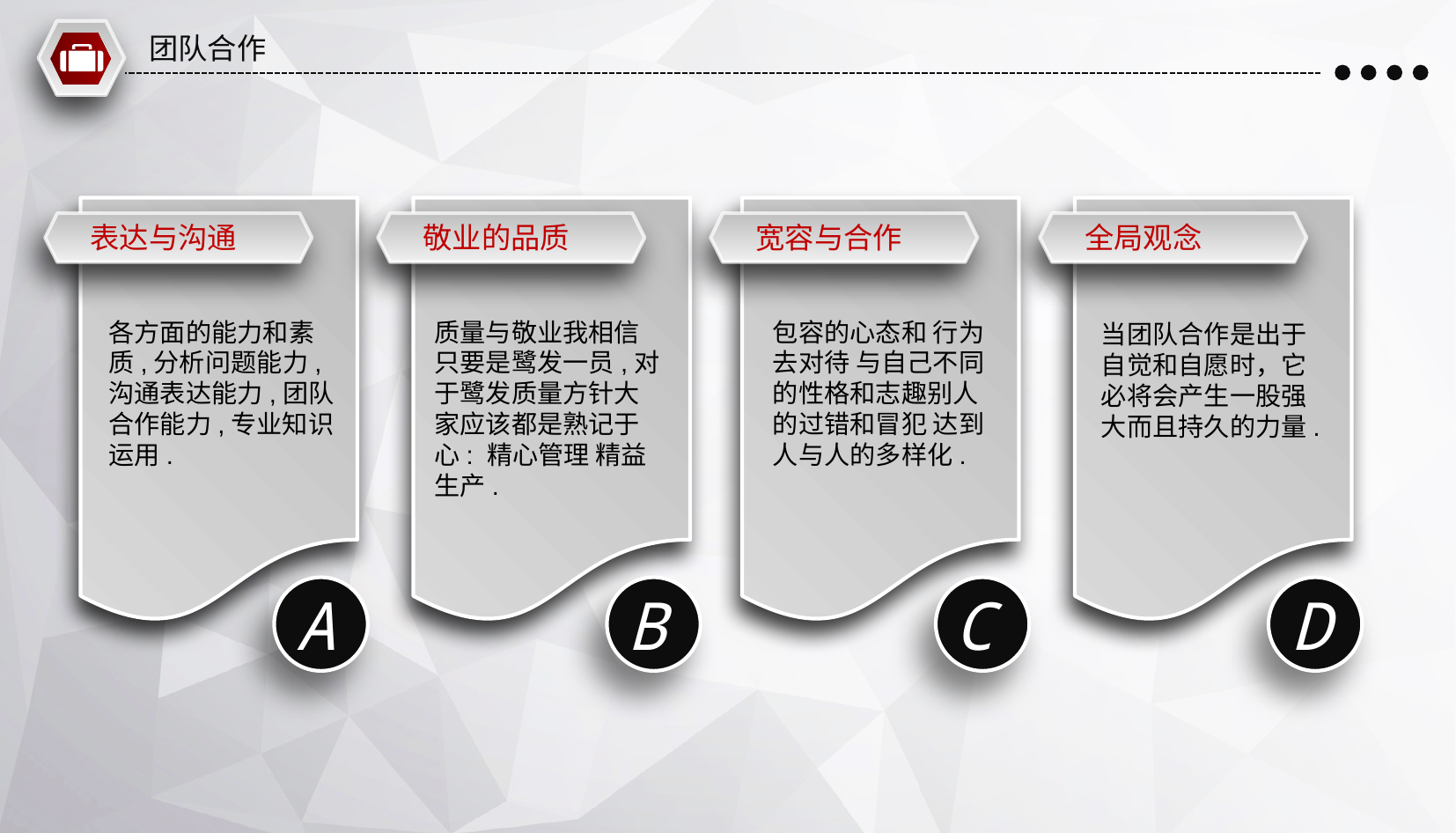

团队合作

表达与沟通
敬业的品质
宽容与合作
全局观念
各方面的能力和素
质,分析问题能力,
沟通表达能力,团队
合作能力,专业知识
运用.
质量与敬业我相信
只要是鹭发一员,对
于鹭发质量方针大
家应该都是熟记于
心: 精心管理 精益
生产.
包容的心态和 行为
去对待 与自己不同
的性格和志趣别人
的过错和冒犯 达到
人与人的多样化.
当团队合作是出于
自觉和自愿时，它
必将会产生一股强
大而且持久的力量.
A
B
C
D